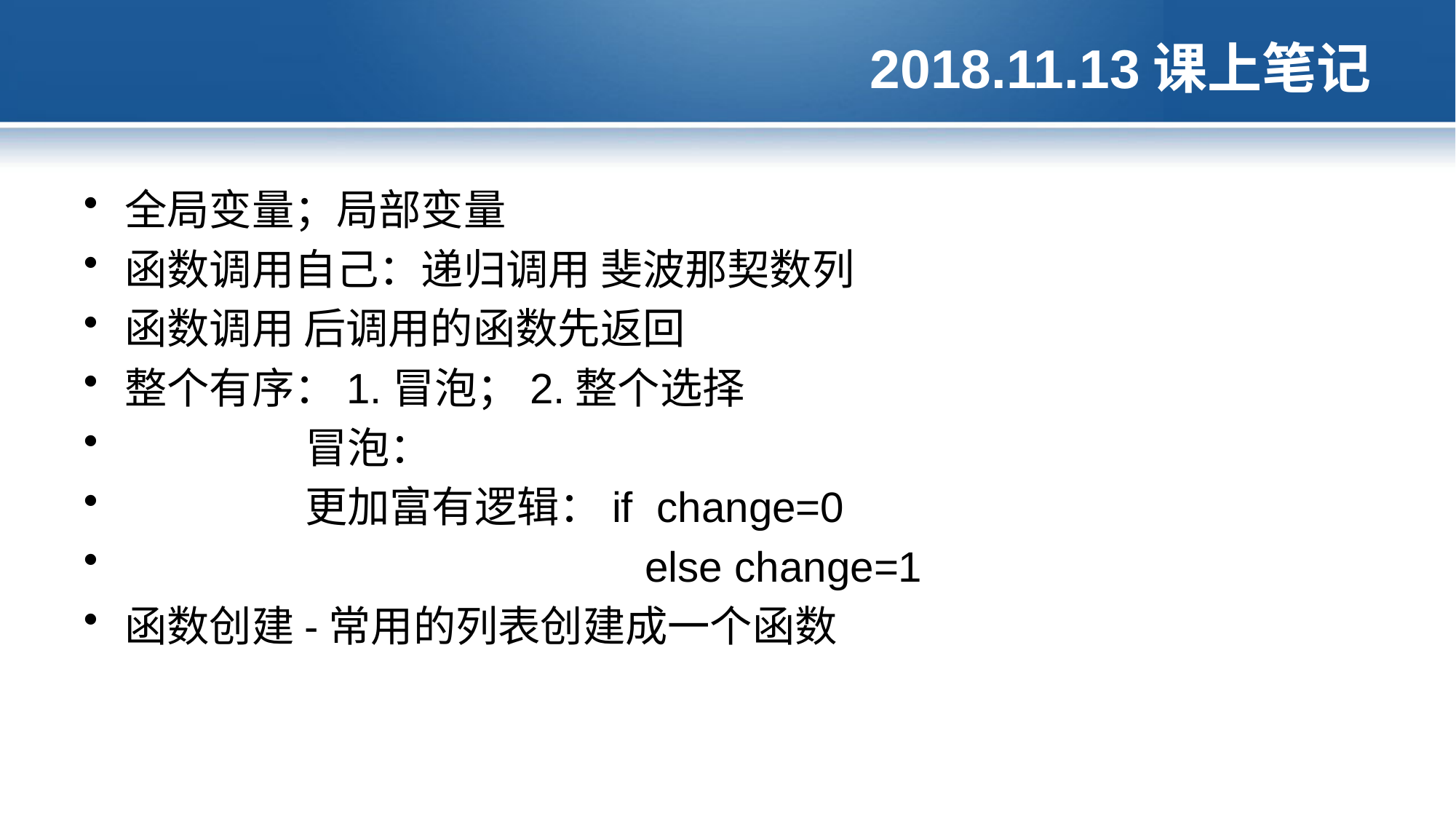

# 2018.11.13课上笔记
全局变量；局部变量
函数调用自己：递归调用 斐波那契数列
函数调用 后调用的函数先返回
整个有序：1.冒泡；2.整个选择
                  冒泡：
                  更加富有逻辑：if  change=0
                                            else change=1
函数创建-常用的列表创建成一个函数